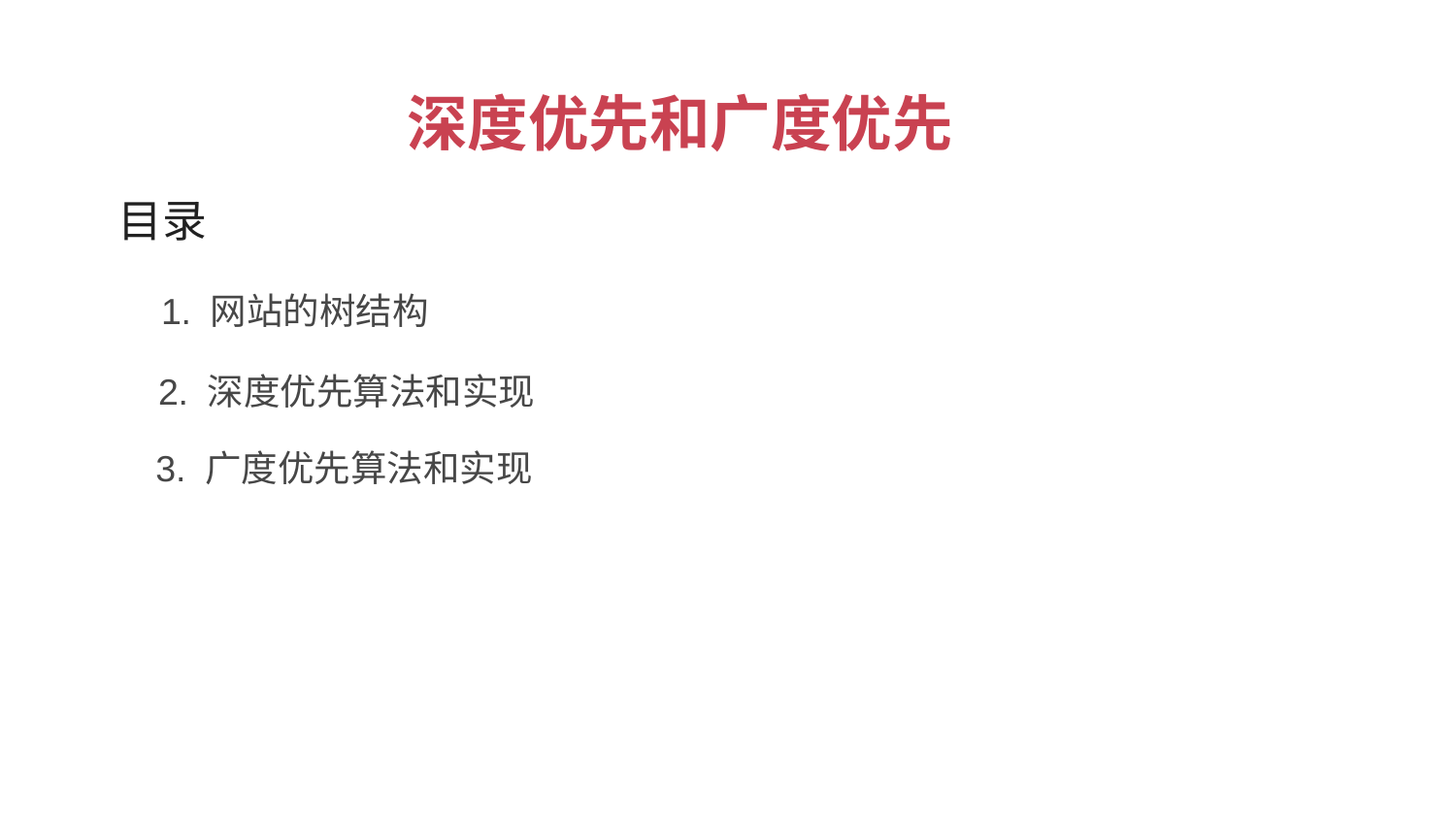

深度优先和广度优先
 目录
1. 网站的树结构
2. 深度优先算法和实现
3. 广度优先算法和实现